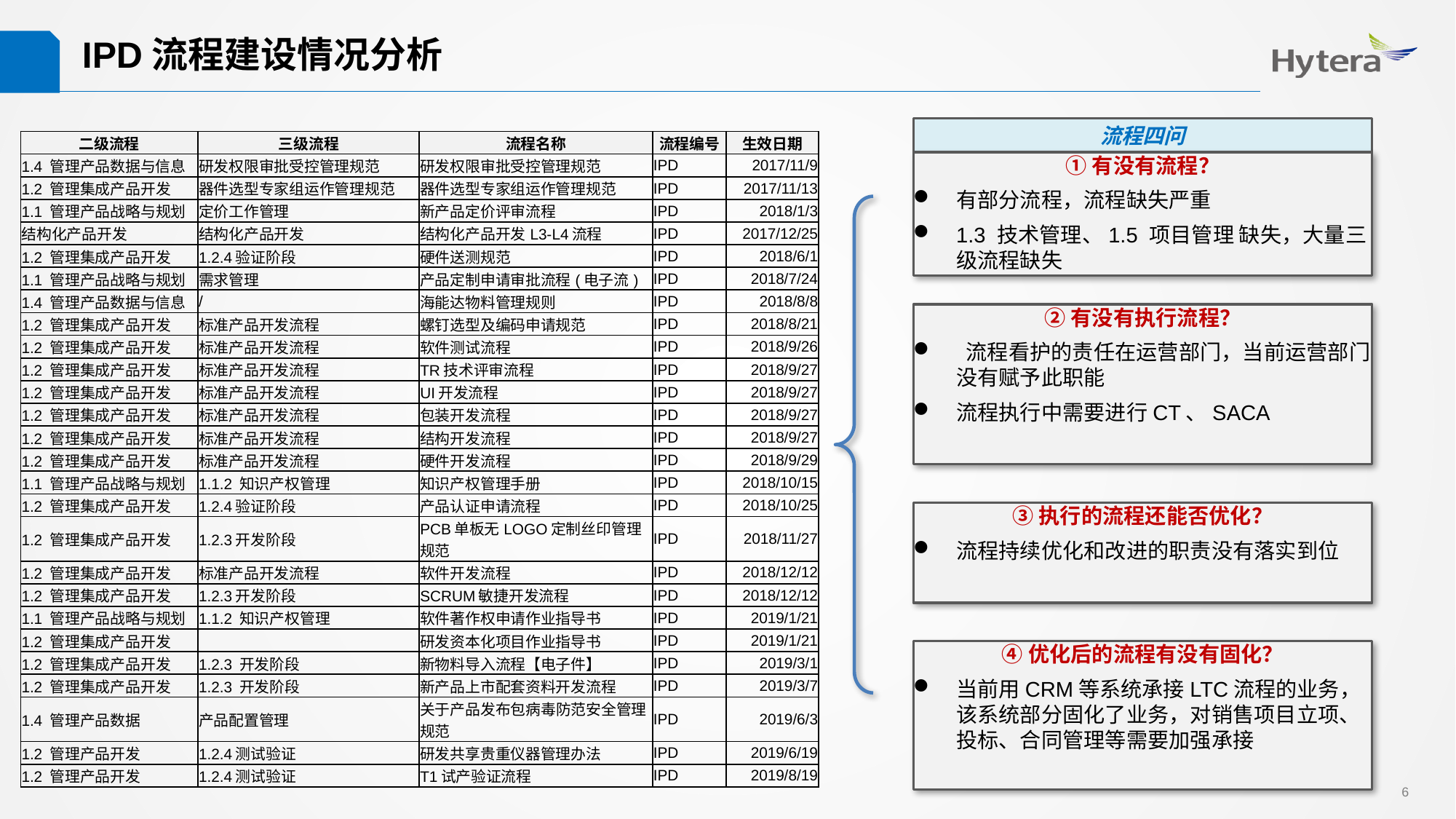

IPD流程建设情况分析
流程四问
| 二级流程 | 三级流程 | 流程名称 | 流程编号 | 生效日期 |
| --- | --- | --- | --- | --- |
| 1.4 管理产品数据与信息 | 研发权限审批受控管理规范 | 研发权限审批受控管理规范 | IPD | 2017/11/9 |
| 1.2 管理集成产品开发 | 器件选型专家组运作管理规范 | 器件选型专家组运作管理规范 | IPD | 2017/11/13 |
| 1.1 管理产品战略与规划 | 定价工作管理 | 新产品定价评审流程 | IPD | 2018/1/3 |
| 结构化产品开发 | 结构化产品开发 | 结构化产品开发L3-L4流程 | IPD | 2017/12/25 |
| 1.2 管理集成产品开发 | 1.2.4验证阶段 | 硬件送测规范 | IPD | 2018/6/1 |
| 1.1 管理产品战略与规划 | 需求管理 | 产品定制申请审批流程(电子流) | IPD | 2018/7/24 |
| 1.4 管理产品数据与信息 | / | 海能达物料管理规则 | IPD | 2018/8/8 |
| 1.2 管理集成产品开发 | 标准产品开发流程 | 螺钉选型及编码申请规范 | IPD | 2018/8/21 |
| 1.2 管理集成产品开发 | 标准产品开发流程 | 软件测试流程 | IPD | 2018/9/26 |
| 1.2 管理集成产品开发 | 标准产品开发流程 | TR技术评审流程 | IPD | 2018/9/27 |
| 1.2 管理集成产品开发 | 标准产品开发流程 | UI开发流程 | IPD | 2018/9/27 |
| 1.2 管理集成产品开发 | 标准产品开发流程 | 包装开发流程 | IPD | 2018/9/27 |
| 1.2 管理集成产品开发 | 标准产品开发流程 | 结构开发流程 | IPD | 2018/9/27 |
| 1.2 管理集成产品开发 | 标准产品开发流程 | 硬件开发流程 | IPD | 2018/9/29 |
| 1.1 管理产品战略与规划 | 1.1.2 知识产权管理 | 知识产权管理手册 | IPD | 2018/10/15 |
| 1.2 管理集成产品开发 | 1.2.4验证阶段 | 产品认证申请流程 | IPD | 2018/10/25 |
| 1.2 管理集成产品开发 | 1.2.3开发阶段 | PCB单板无LOGO定制丝印管理规范 | IPD | 2018/11/27 |
| 1.2 管理集成产品开发 | 标准产品开发流程 | 软件开发流程 | IPD | 2018/12/12 |
| 1.2 管理集成产品开发 | 1.2.3开发阶段 | SCRUM敏捷开发流程 | IPD | 2018/12/12 |
| 1.1 管理产品战略与规划 | 1.1.2 知识产权管理 | 软件著作权申请作业指导书 | IPD | 2019/1/21 |
| 1.2 管理集成产品开发 |  | 研发资本化项目作业指导书 | IPD | 2019/1/21 |
| 1.2 管理集成产品开发 | 1.2.3 开发阶段 | 新物料导入流程【电子件】 | IPD | 2019/3/1 |
| 1.2 管理集成产品开发 | 1.2.3 开发阶段 | 新产品上市配套资料开发流程 | IPD | 2019/3/7 |
| 1.4 管理产品数据 | 产品配置管理 | 关于产品发布包病毒防范安全管理规范 | IPD | 2019/6/3 |
| 1.2 管理产品开发 | 1.2.4测试验证 | 研发共享贵重仪器管理办法 | IPD | 2019/6/19 |
| 1.2 管理产品开发 | 1.2.4测试验证 | T1试产验证流程 | IPD | 2019/8/19 |
①有没有流程？
有部分流程，流程缺失严重
1.3 技术管理、1.5 项目管理 缺失，大量三级流程缺失

②有没有执行流程？
 流程看护的责任在运营部门，当前运营部门没有赋予此职能
流程执行中需要进行CT、SACA
③执行的流程还能否优化？
流程持续优化和改进的职责没有落实到位
④优化后的流程有没有固化？
当前用CRM等系统承接LTC流程的业务，该系统部分固化了业务，对销售项目立项、投标、合同管理等需要加强承接